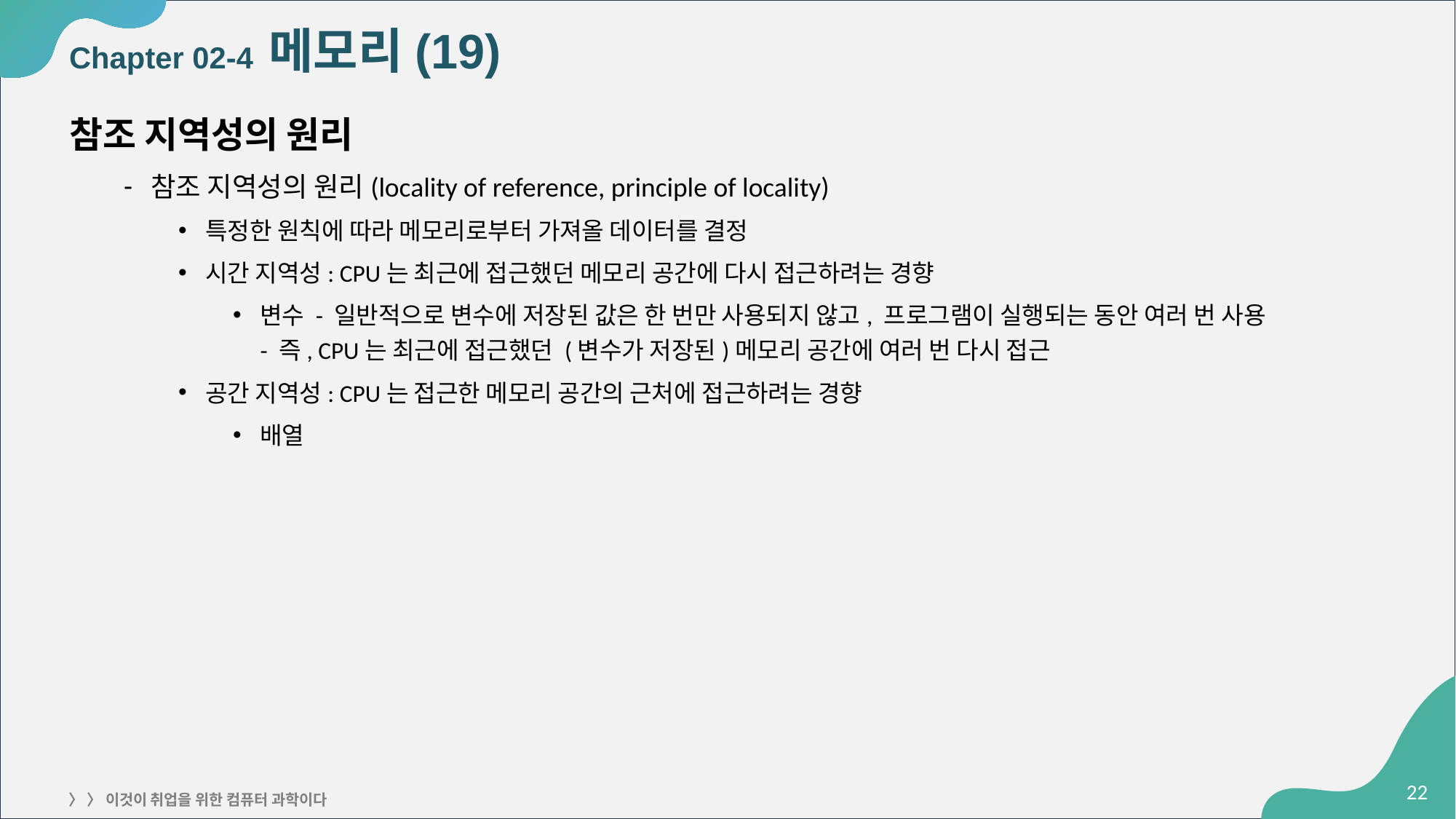

# Chapter 02-4 메모리(19)
참조 지역성의 원리
참조 지역성의 원리(locality of reference, principle of locality)
특정한 원칙에 따라 메모리로부터 가져올 데이터를 결정
시간 지역성: CPU는 최근에 접근했던 메모리 공간에 다시 접근하려는 경향
변수 - 일반적으로 변수에 저장된 값은 한 번만 사용되지 않고, 프로그램이 실행되는 동안 여러 번 사용
- 즉, CPU는 최근에 접근했던 (변수가 저장된)메모리 공간에 여러 번 다시 접근
공간 지역성: CPU는 접근한 메모리 공간의 근처에 접근하려는 경향
배열
22
〉 〉 이것이 취업을 위한 컴퓨터 과학이다